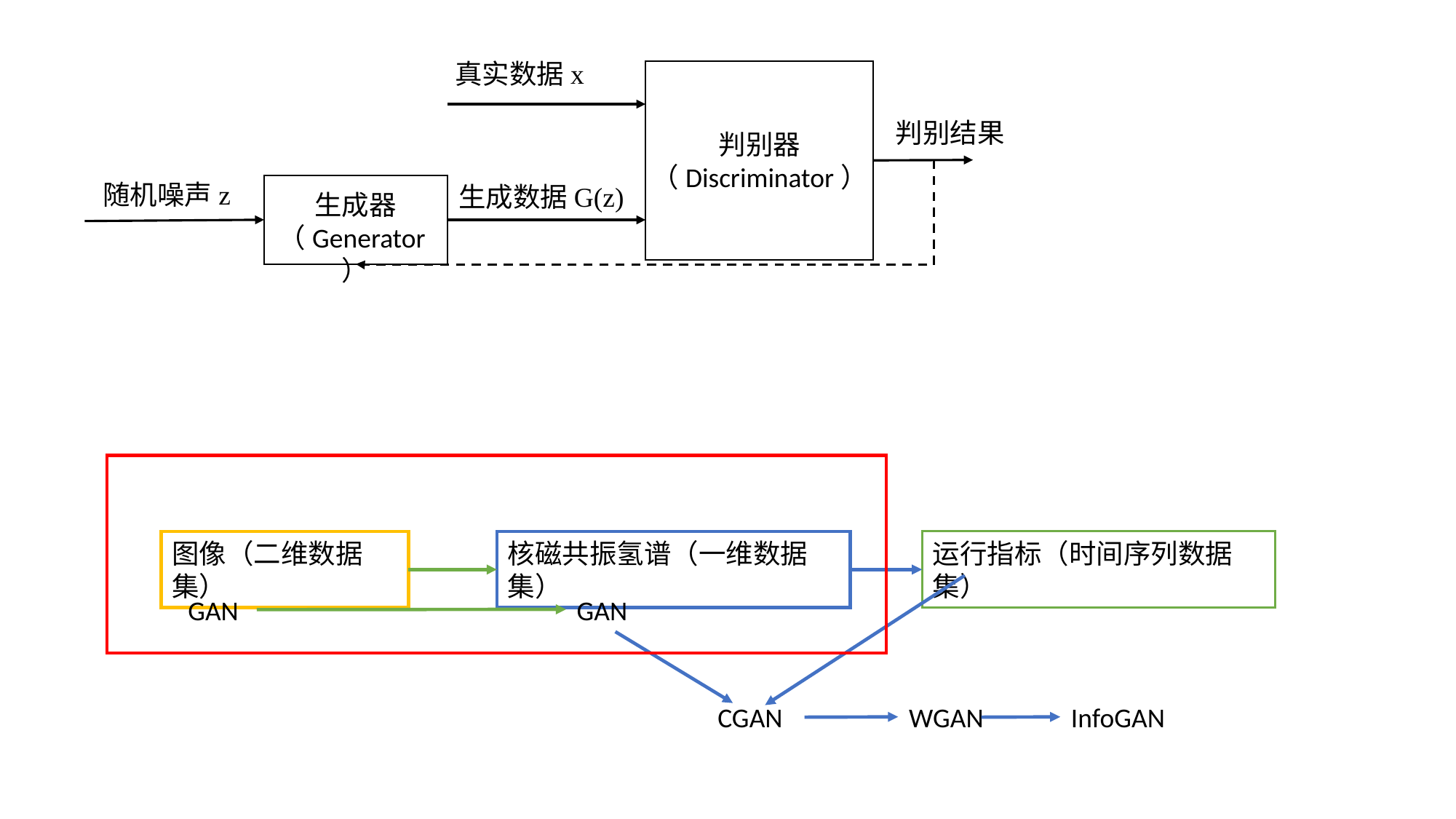

真实数据x

判别结果
判别器
（Discriminator）
随机噪声z
生成数据G(z)

生成器
（Generator）

图像（二维数据集）
核磁共振氢谱（一维数据集）
运行指标（时间序列数据集）
GAN
GAN
CGAN
WGAN
InfoGAN